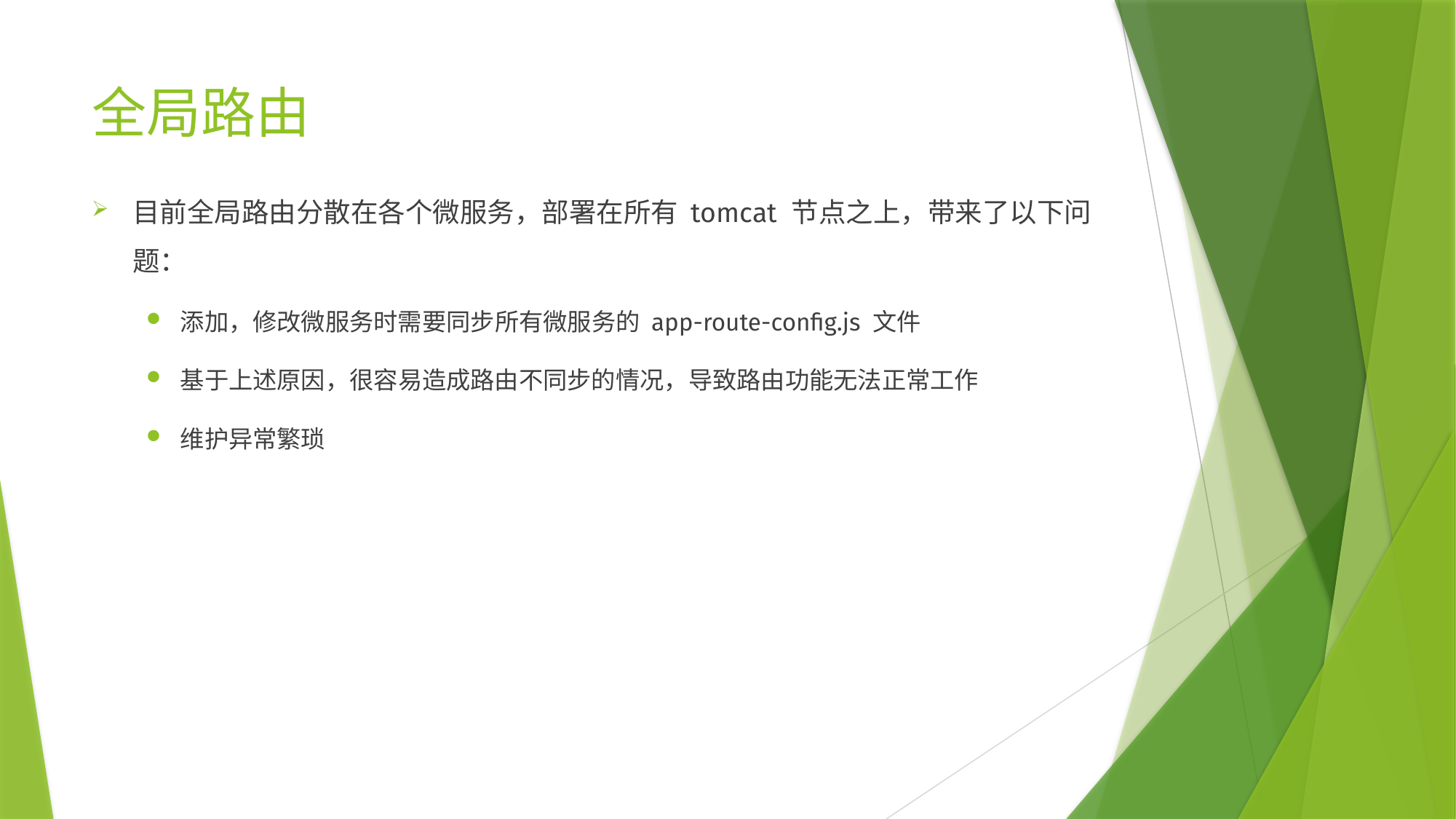

# 全局路由
目前全局路由分散在各个微服务，部署在所有 tomcat 节点之上，带来了以下问题：
添加，修改微服务时需要同步所有微服务的 app-route-config.js 文件
基于上述原因，很容易造成路由不同步的情况，导致路由功能无法正常工作
维护异常繁琐